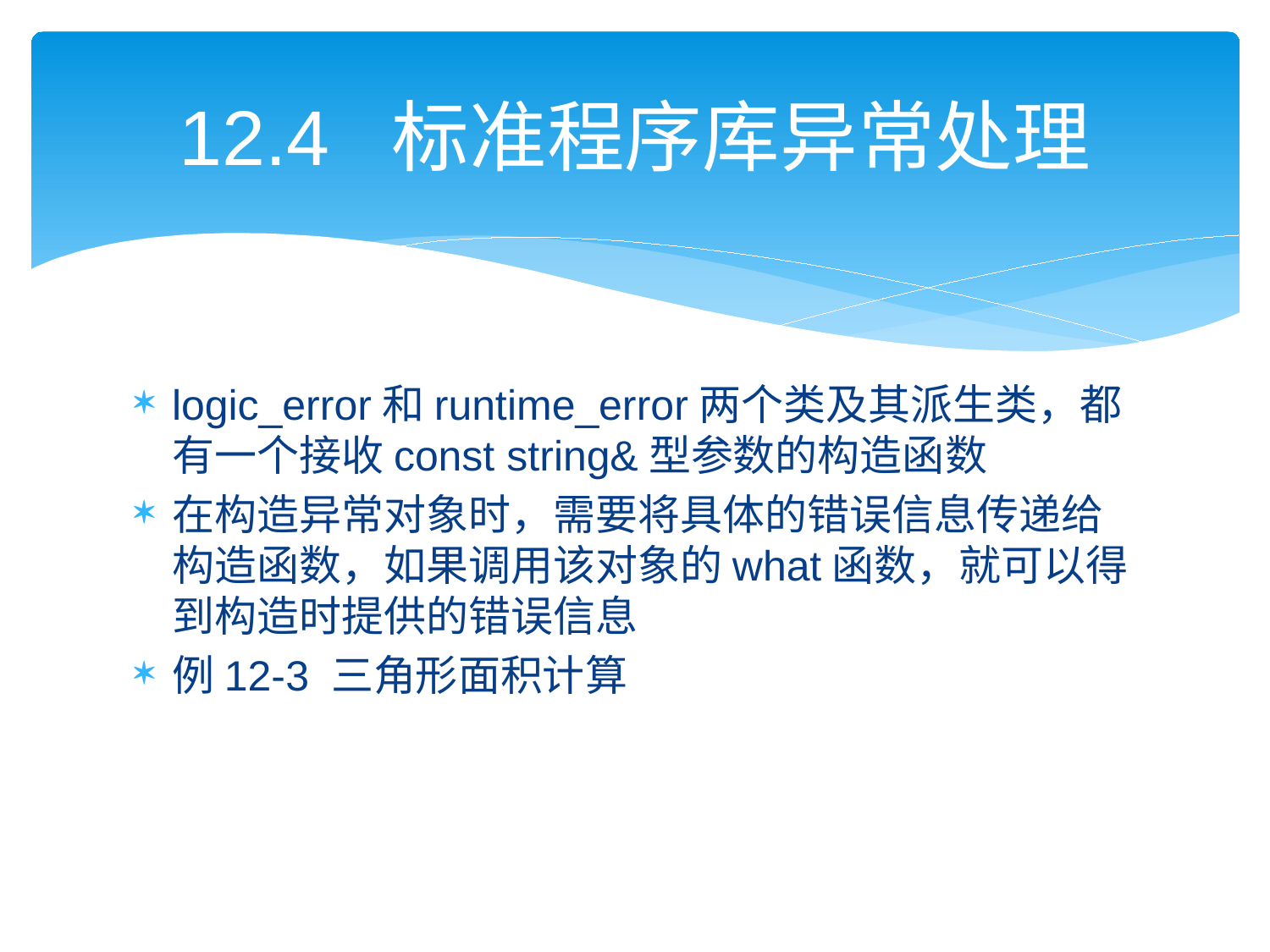

# 12.4  标准程序库异常处理
logic_error和runtime_error两个类及其派生类，都有一个接收const string&型参数的构造函数
在构造异常对象时，需要将具体的错误信息传递给构造函数，如果调用该对象的what函数，就可以得到构造时提供的错误信息
例12-3 三角形面积计算